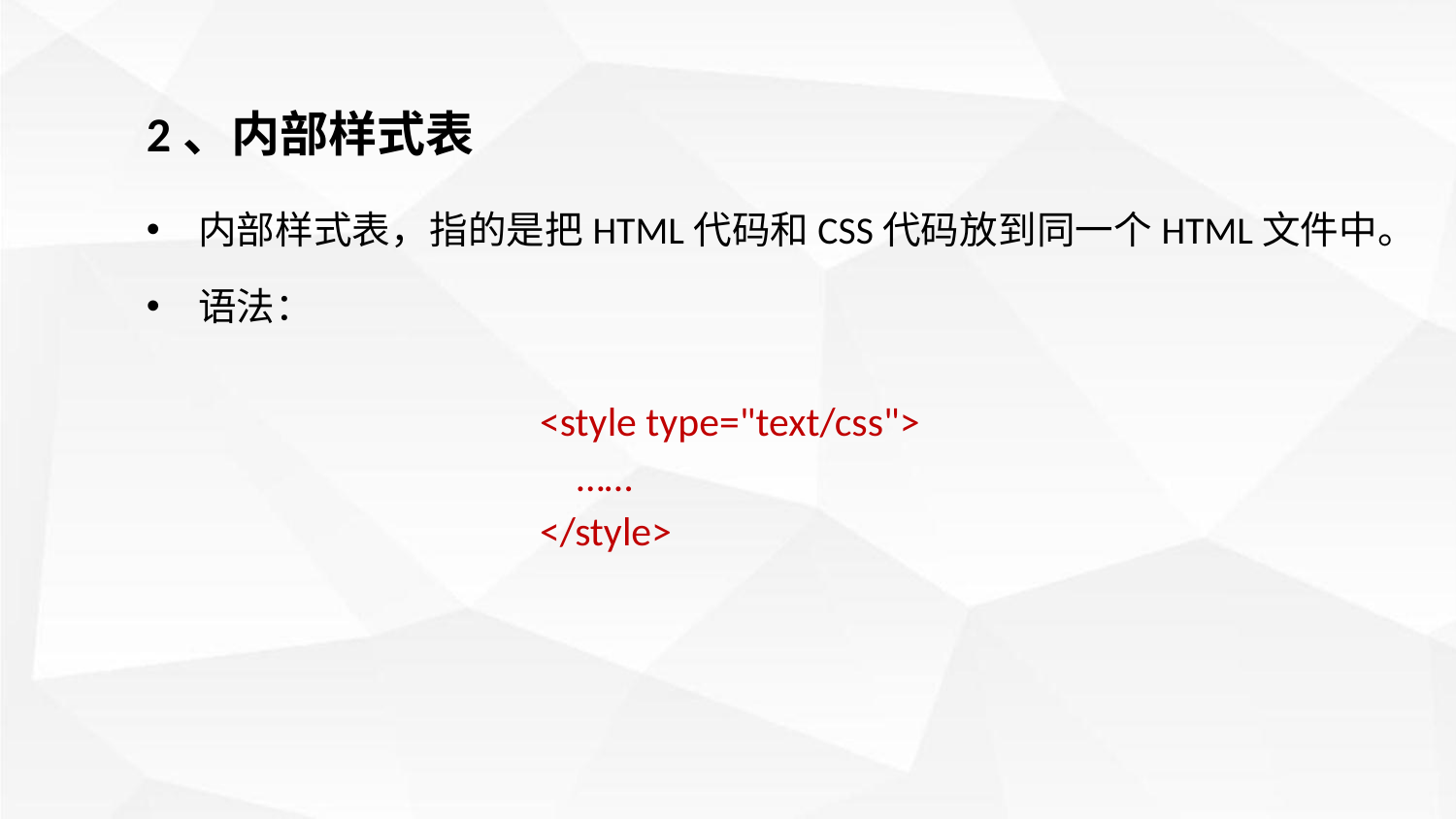

2、内部样式表
内部样式表，指的是把HTML代码和CSS代码放到同一个HTML文件中。
语法：
<style type="text/css">
    ……
</style>